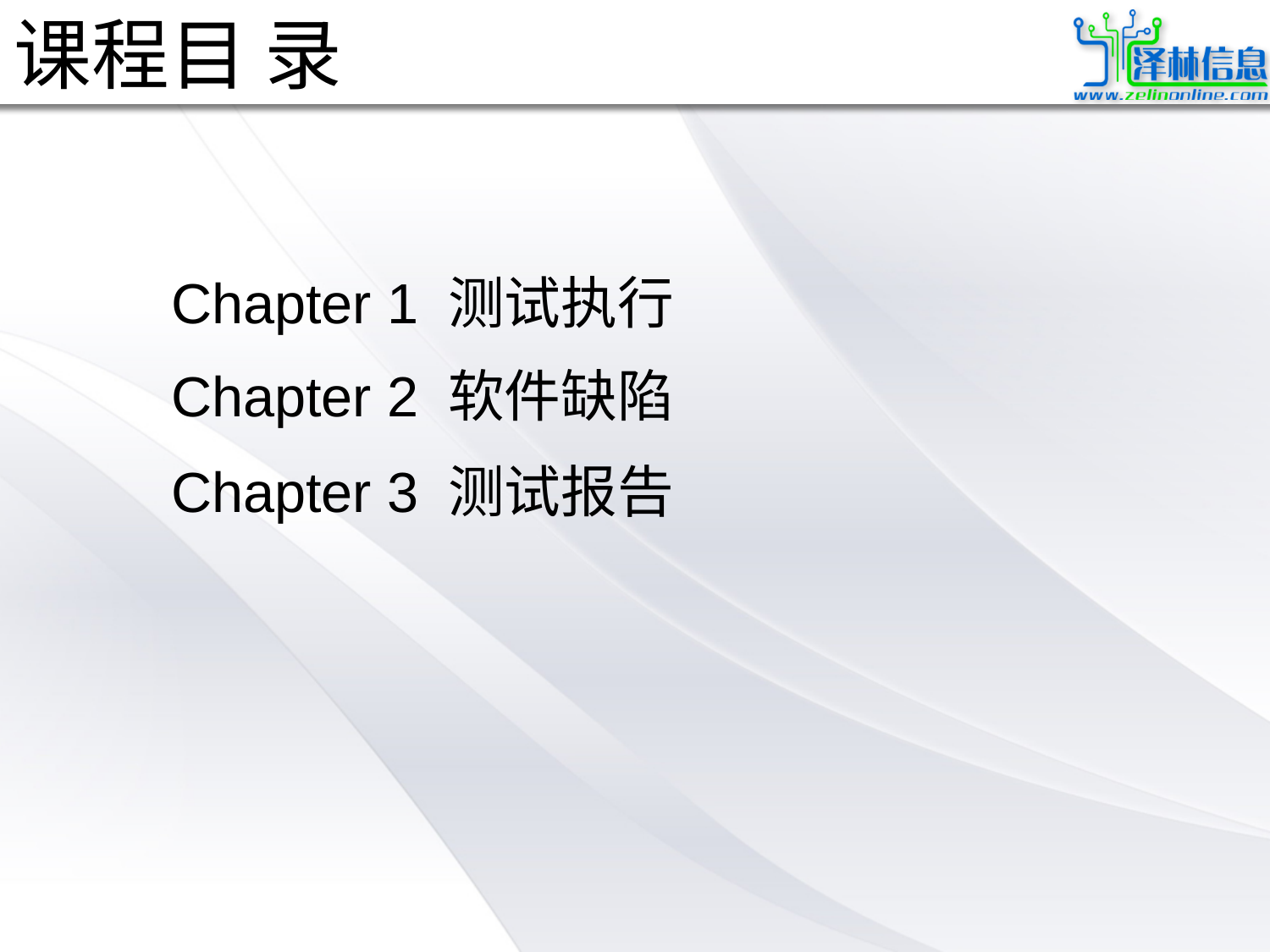

课程目 录
Chapter 1 测试执行
Chapter 2 软件缺陷
Chapter 3 测试报告